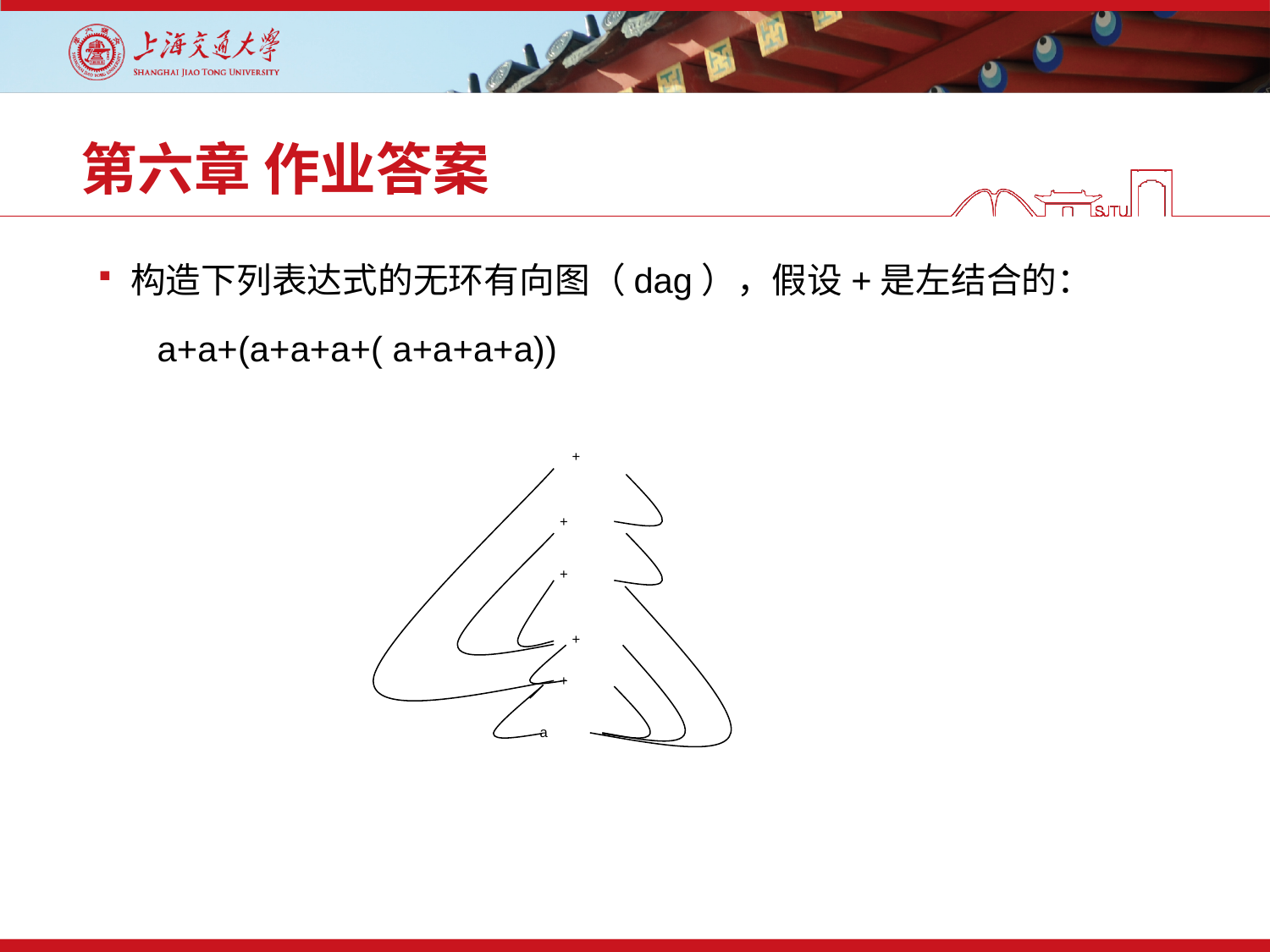

# 第六章 作业答案
构造下列表达式的无环有向图（dag），假设+是左结合的：
      a+a+(a+a+a+( a+a+a+a))

+

+

+

+

+

 a